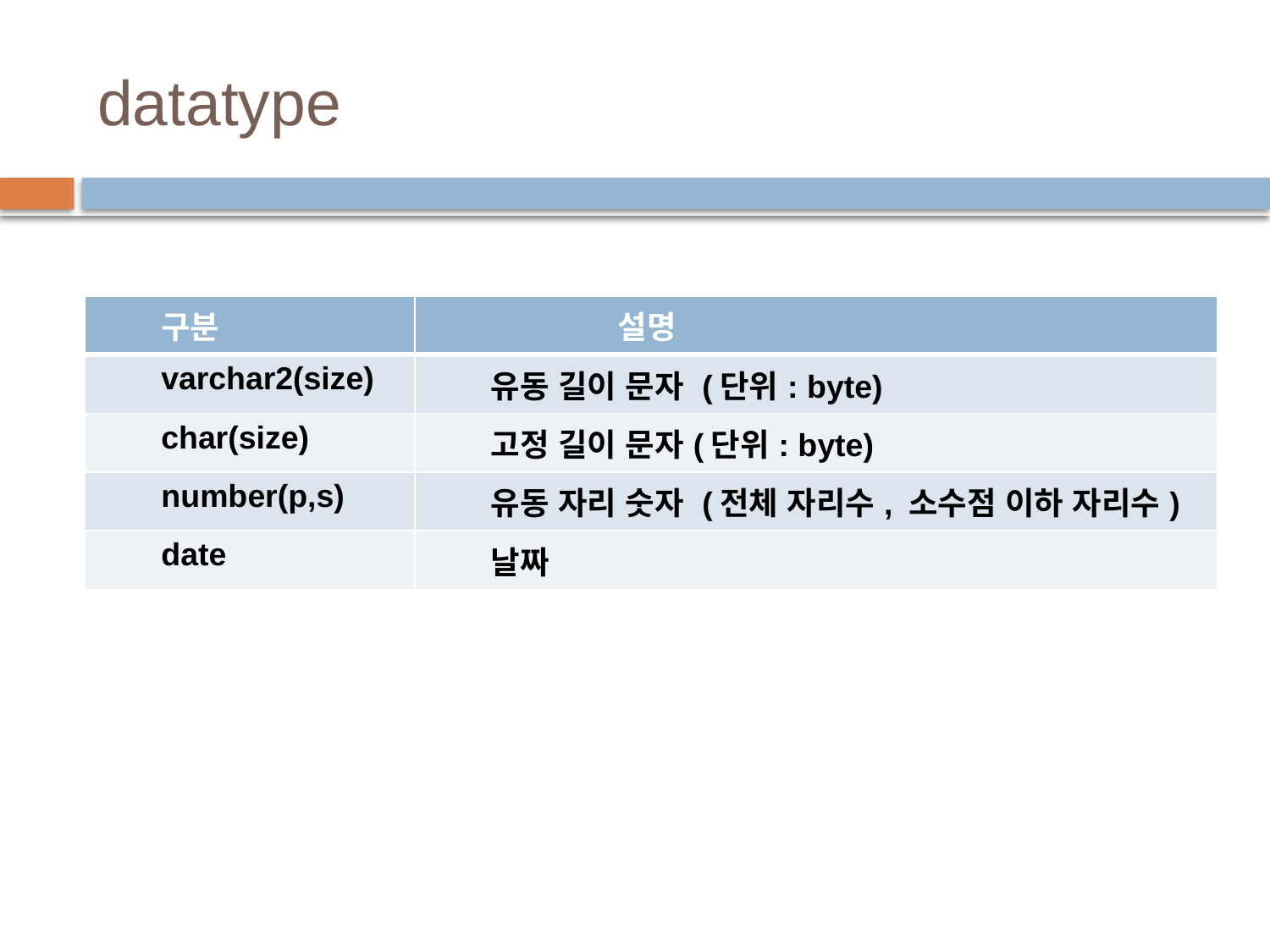

# datatype
| 구분 | 설명 |
| --- | --- |
| varchar2(size) | 유동 길이 문자 (단위: byte) |
| char(size) | 고정 길이 문자(단위: byte) |
| number(p,s) | 유동 자리 숫자 (전체 자리수, 소수점 이하 자리수) |
| date | 날짜 |